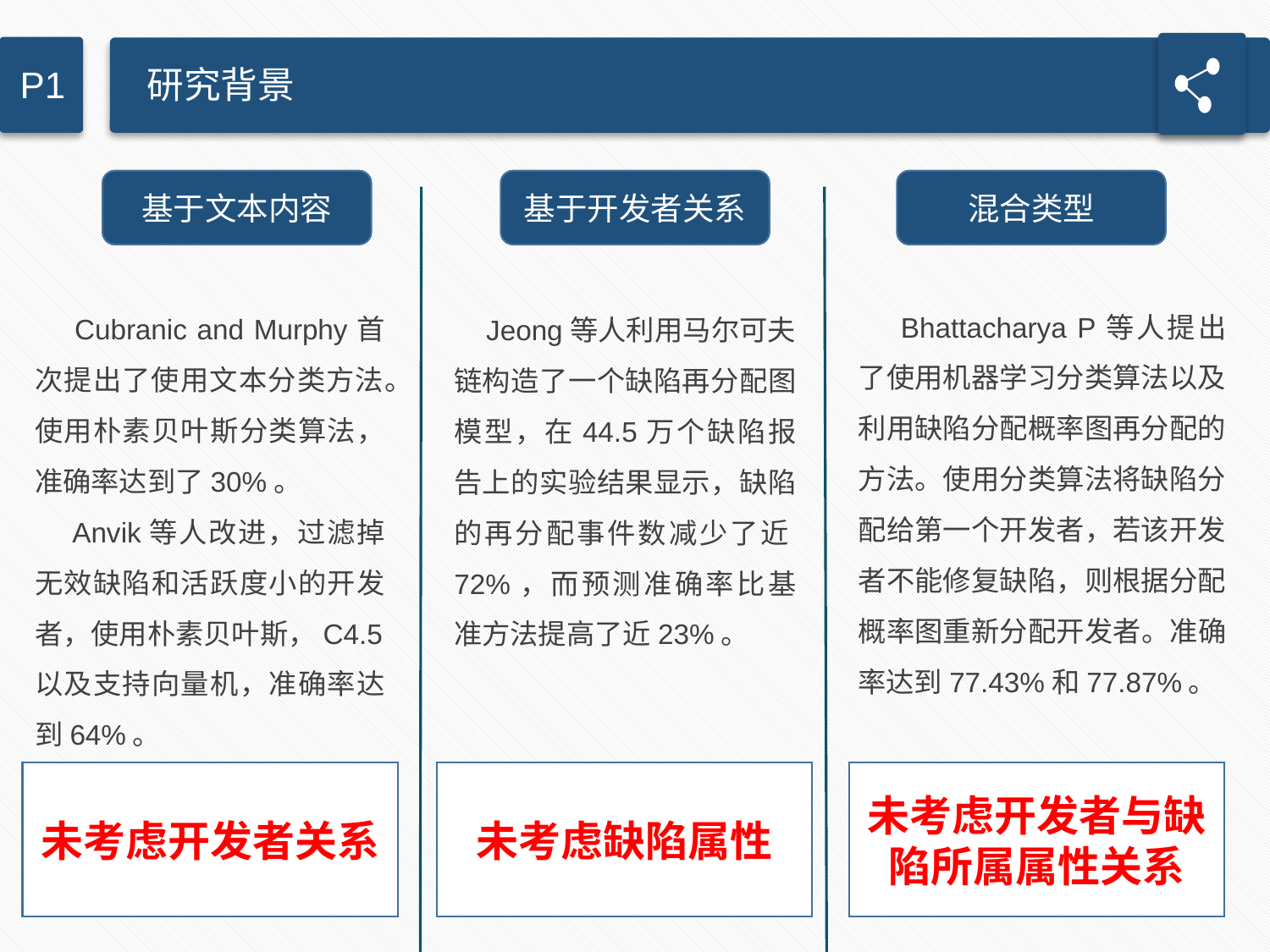

研究背景
P1
基于文本内容
基于开发者关系
混合类型
    Bhattacharya P等人提出了使用机器学习分类算法以及利用缺陷分配概率图再分配的方法。使用分类算法将缺陷分配给第一个开发者，若该开发者不能修复缺陷，则根据分配概率图重新分配开发者。准确率达到77.43%和77.87%。
    Cubranic and Murphy首次提出了使用文本分类方法。使用朴素贝叶斯分类算法，准确率达到了30%。
    Anvik等人改进，过滤掉无效缺陷和活跃度小的开发者，使用朴素贝叶斯，C4.5以及支持向量机，准确率达到64%。
    Jeong等人利用马尔可夫链构造了一个缺陷再分配图模型，在44.5万个缺陷报告上的实验结果显示，缺陷的再分配事件数减少了近72%，而预测准确率比基准方法提高了近23%。
未考虑开发者与缺陷所属属性关系
未考虑缺陷属性
未考虑开发者关系
5